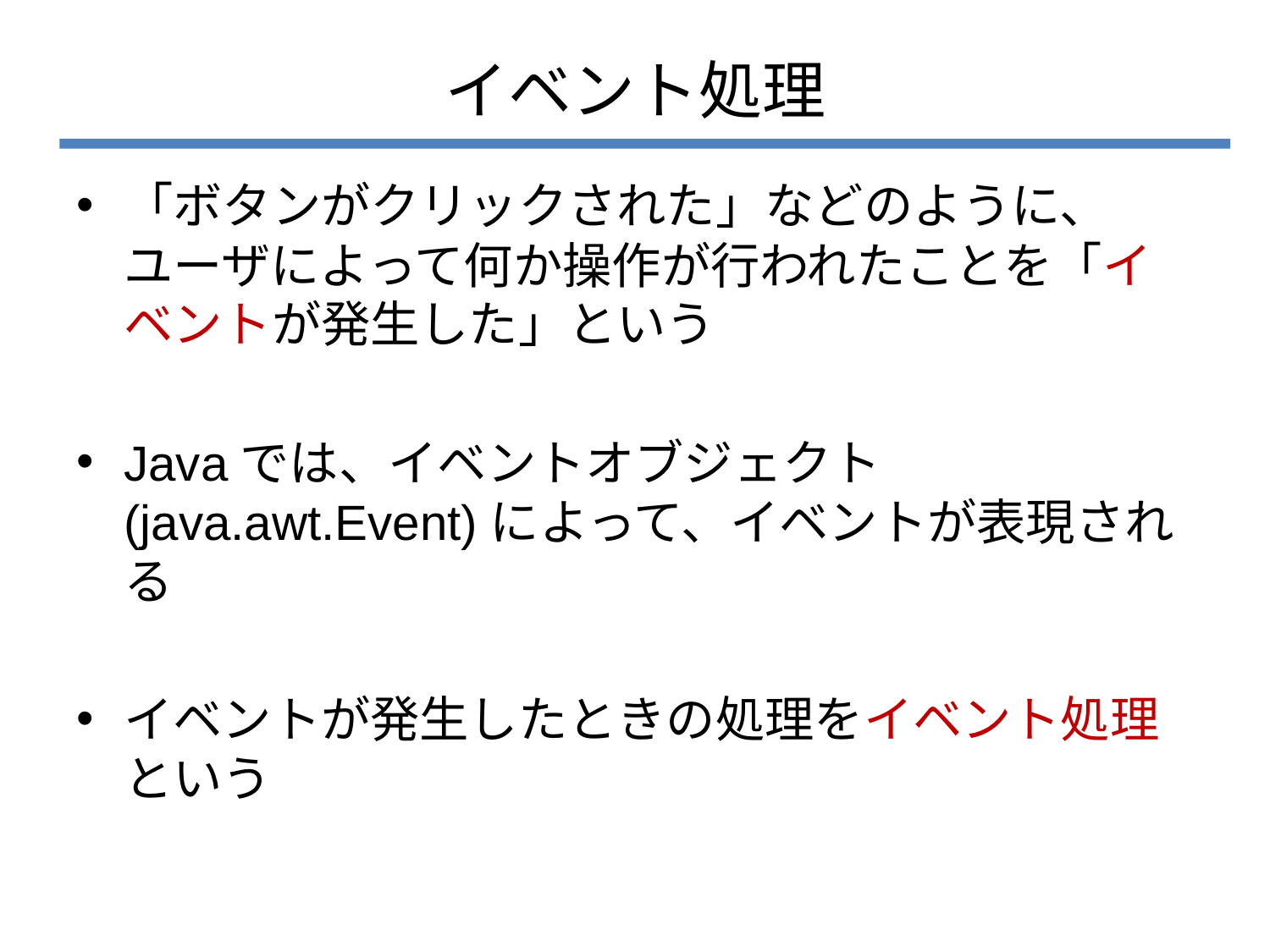

# イベント処理
「ボタンがクリックされた」などのように、ユーザによって何か操作が行われたことを「イベントが発生した」という

Javaでは、イベントオブジェクト(java.awt.Event)によって、イベントが表現される

イベントが発生したときの処理をイベント処理という